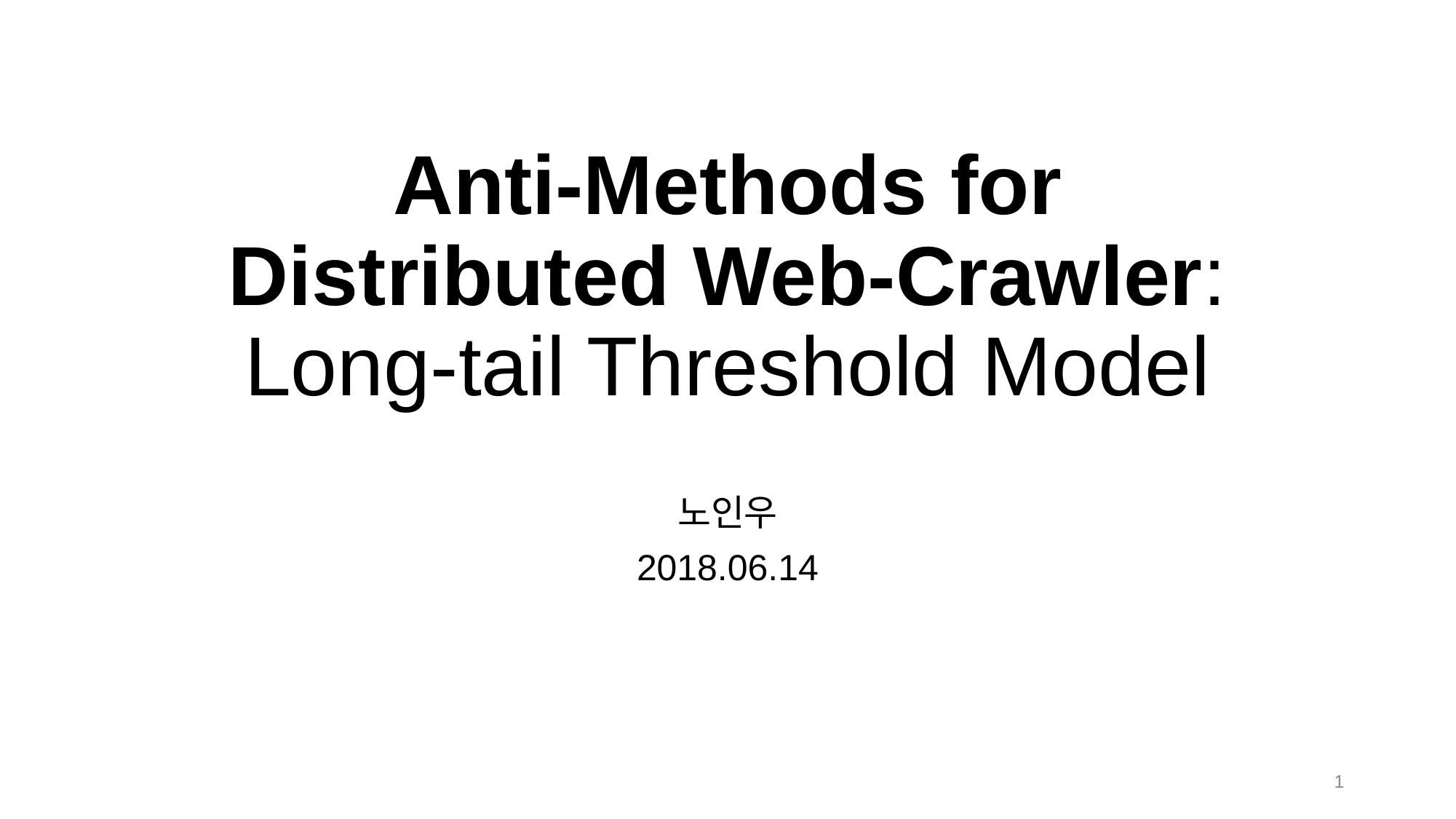

# Anti-Methods for Distributed Web-Crawler: Long-tail Threshold Model

노인우
2018.06.14
1